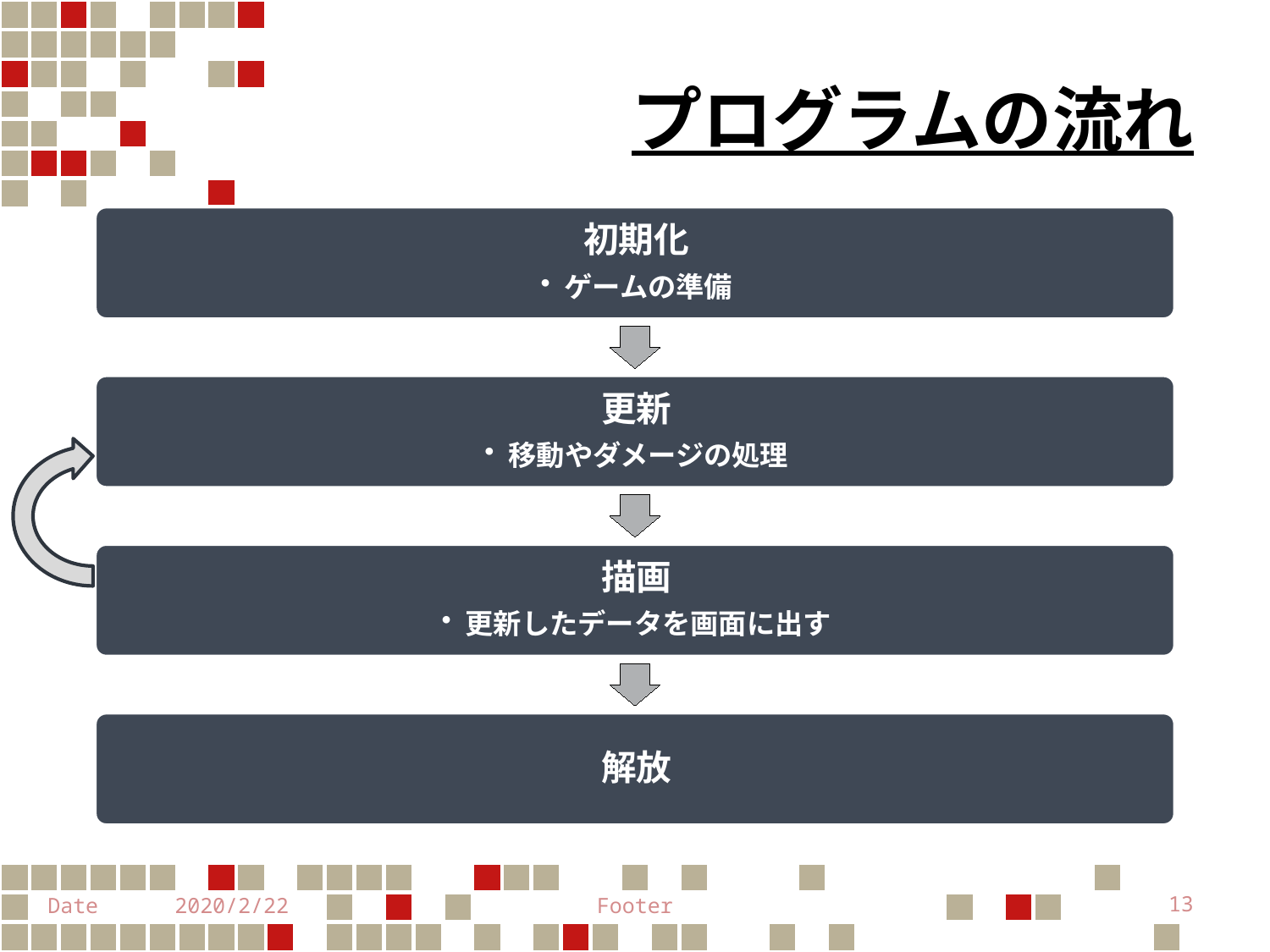

# プログラムの流れ
初期化
ゲームの準備

更新
移動やダメージの処理

描画
更新したデータを画面に出す

解放

Date	2020/2/22
Footer
13